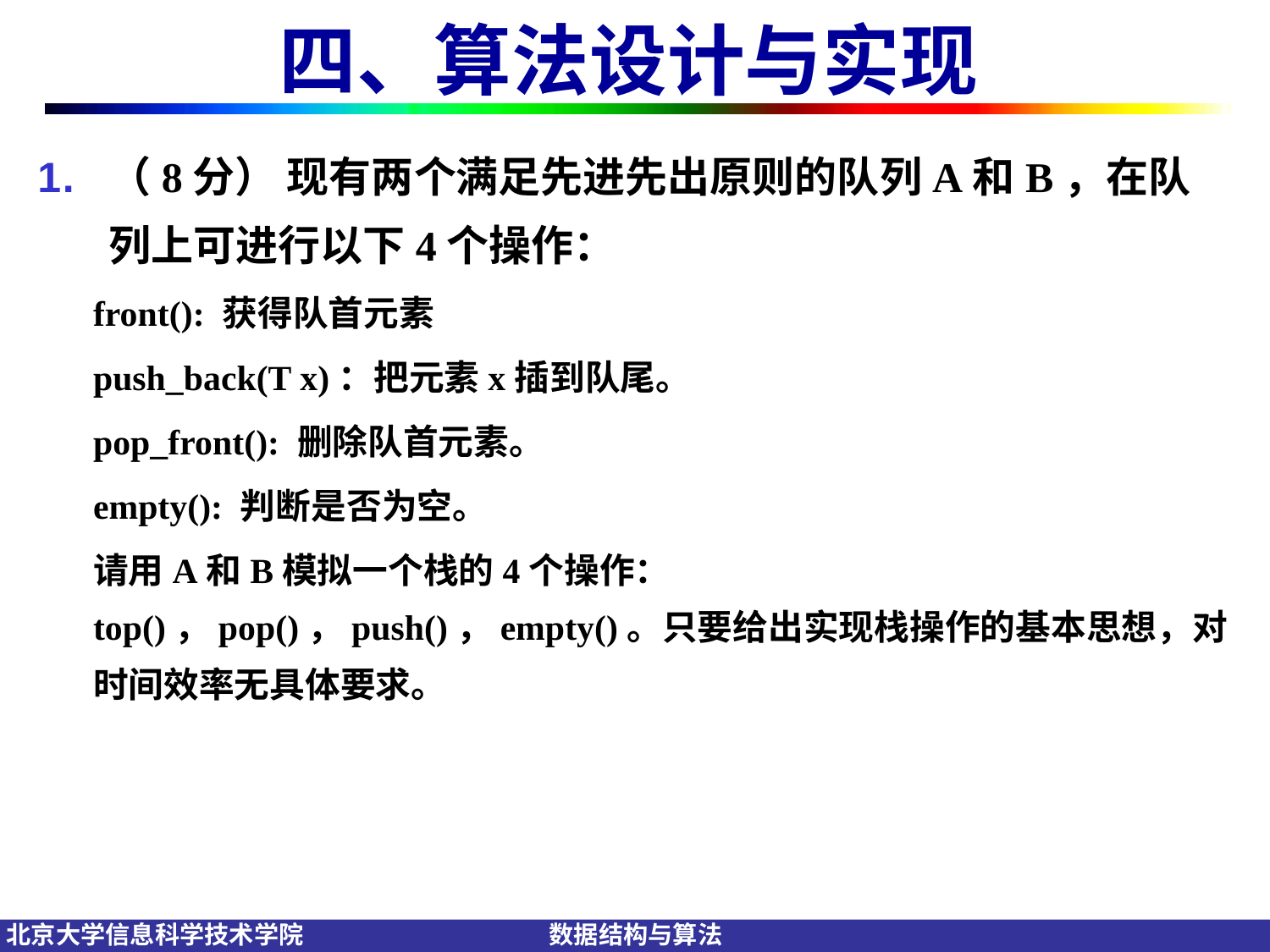

# 四、算法设计与实现
（8分） 现有两个满足先进先出原则的队列A和B，在队列上可进行以下4个操作：
front(): 获得队首元素
push_back(T x)：把元素x插到队尾。
pop_front(): 删除队首元素。
empty(): 判断是否为空。
请用A和B模拟一个栈的4个操作：top()，pop()，push()，empty()。只要给出实现栈操作的基本思想，对时间效率无具体要求。